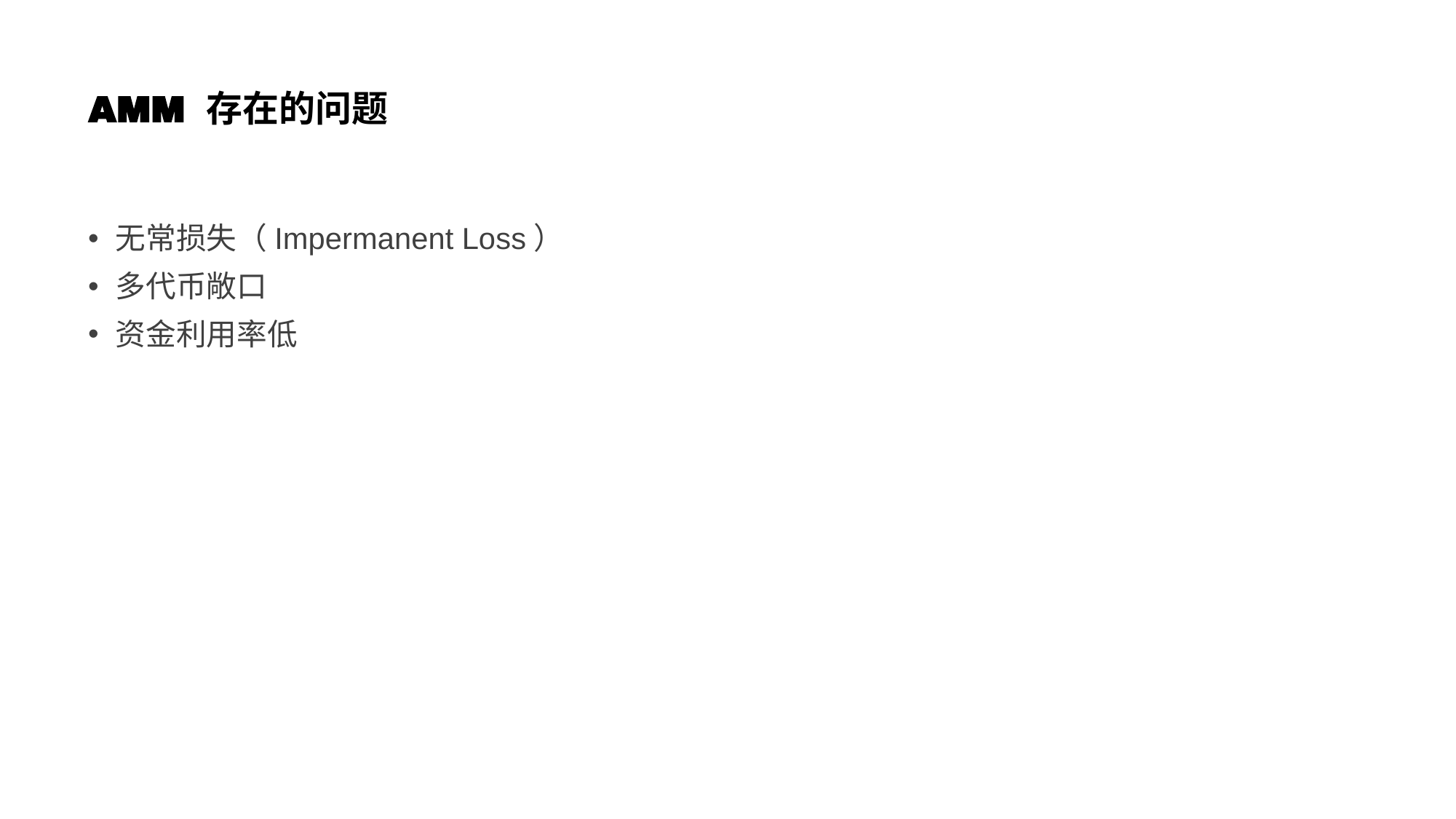

# AMM 存在的问题
无常损失（Impermanent Loss）
多代币敞口
资金利用率低